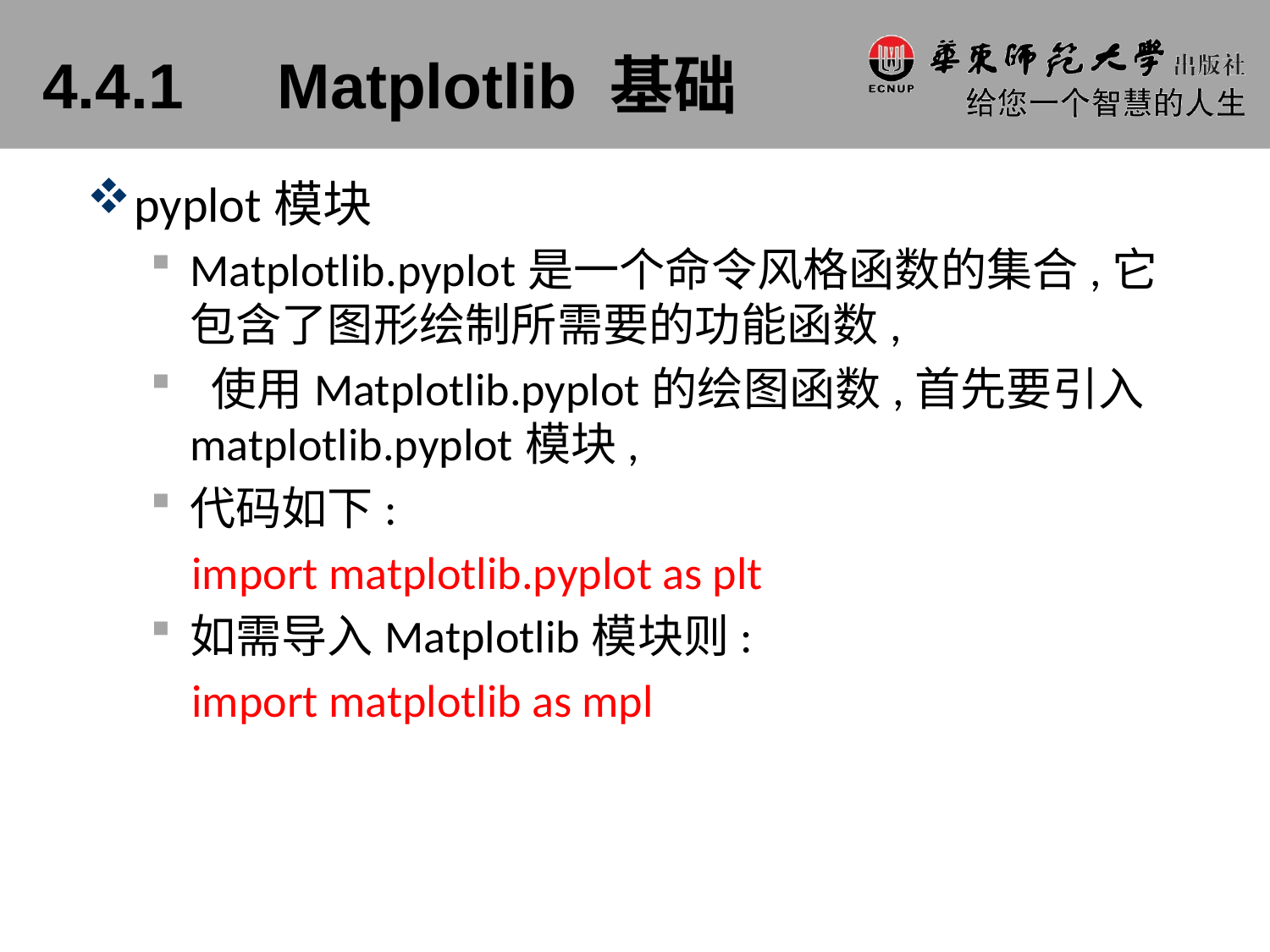

# 4.4.1　Matplotlib 基础
pyplot模块
Matplotlib.pyplot是一个命令风格函数的集合,它包含了图形绘制所需要的功能函数,
 使用Matplotlib.pyplot的绘图函数,首先要引入matplotlib.pyplot模块,
代码如下:
    import matplotlib.pyplot as plt
如需导入Matplotlib模块则:
    import matplotlib as mpl